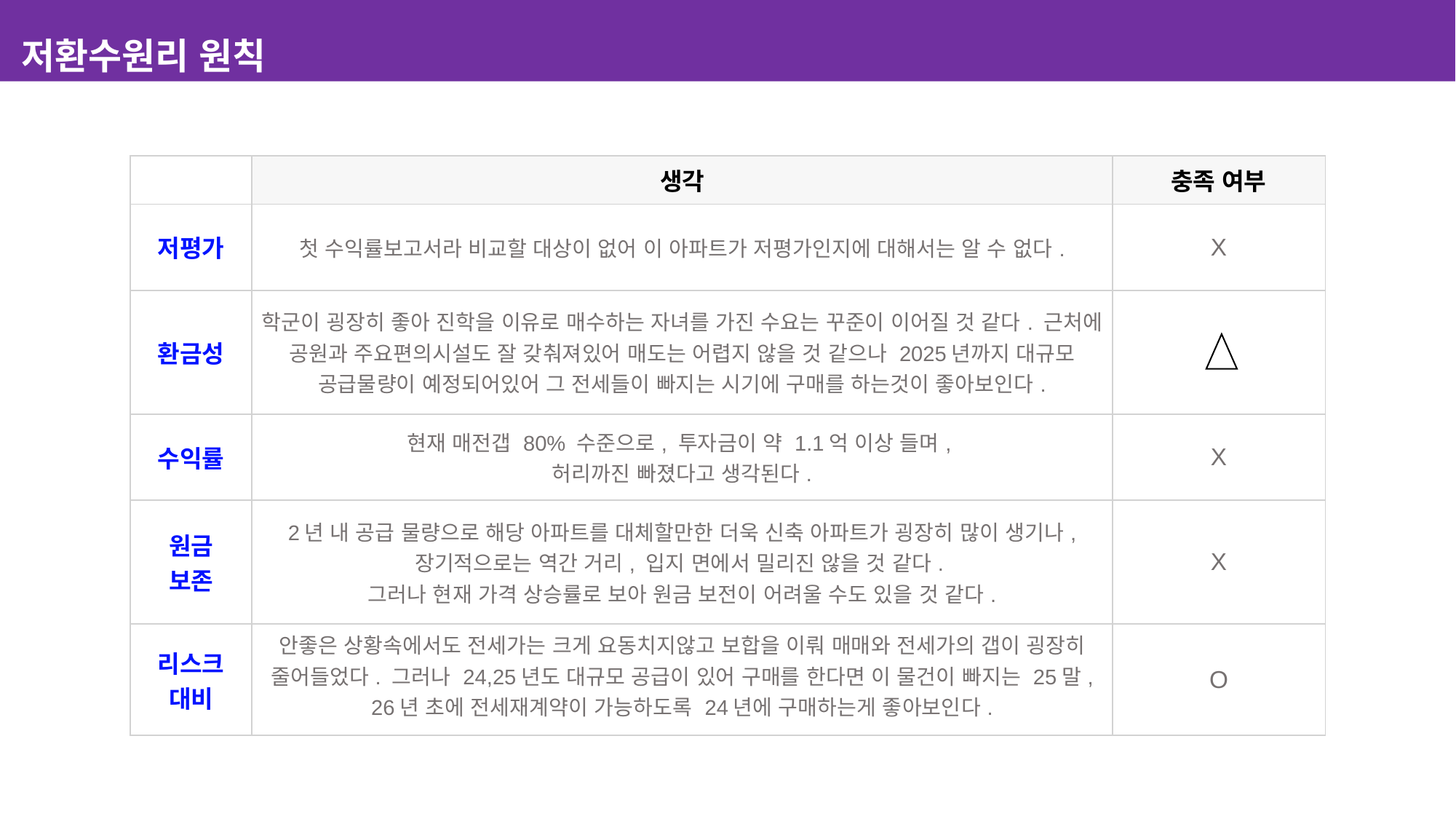

저환수원리 원칙
|  | 생각 | 충족 여부 |
| --- | --- | --- |
| 저평가 | 첫 수익률보고서라 비교할 대상이 없어 이 아파트가 저평가인지에 대해서는 알 수 없다. | X |
| 환금성 | 학군이 굉장히 좋아 진학을 이유로 매수하는 자녀를 가진 수요는 꾸준이 이어질 것 같다. 근처에 공원과 주요편의시설도 잘 갖춰져있어 매도는 어렵지 않을 것 같으나 2025년까지 대규모 공급물량이 예정되어있어 그 전세들이 빠지는 시기에 구매를 하는것이 좋아보인다. |  |
| 수익률 | 현재 매전갭 80% 수준으로, 투자금이 약 1.1억 이상 들며, 허리까진 빠졌다고 생각된다. | X |
| 원금 보존 | 2년 내 공급 물량으로 해당 아파트를 대체할만한 더욱 신축 아파트가 굉장히 많이 생기나, 장기적으로는 역간 거리, 입지 면에서 밀리진 않을 것 같다. 그러나 현재 가격 상승률로 보아 원금 보전이 어려울 수도 있을 것 같다. | X |
| 리스크 대비 | 안좋은 상황속에서도 전세가는 크게 요동치지않고 보합을 이뤄 매매와 전세가의 갭이 굉장히 줄어들었다. 그러나 24,25년도 대규모 공급이 있어 구매를 한다면 이 물건이 빠지는 25말, 26년 초에 전세재계약이 가능하도록 24년에 구매하는게 좋아보인다. | O |